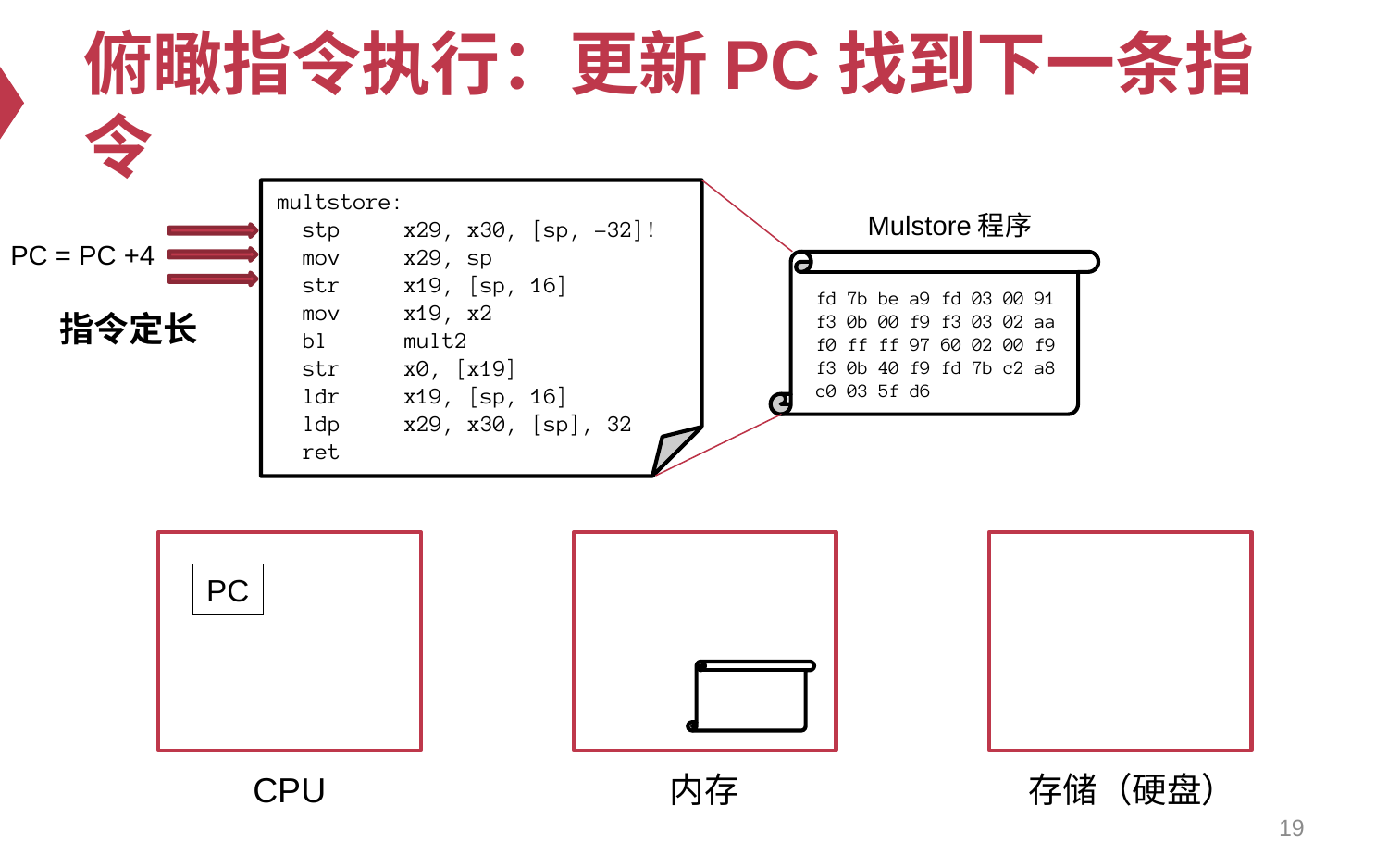

# 俯瞰指令执行：更新PC找到下一条指令

multstore:
  stp     x29, x30, [sp, -32]!
  mov     x29, sp
  str     x19, [sp, 16]
  mov     x19, x2
  bl      mult2
  str     x0, [x19]
  ldr     x19, [sp, 16]
  ldp     x29, x30, [sp], 32
  ret

Mulstore程序

PC = PC +4

fd 7b be a9 fd 03 00 91
f3 0b 00 f9 f3 03 02 aa
f0 ff ff 97 60 02 00 f9
f3 0b 40 f9 fd 7b c2 a8
c0 03 5f d6
指令定长

PC

存储（硬盘）
CPU
内存
19